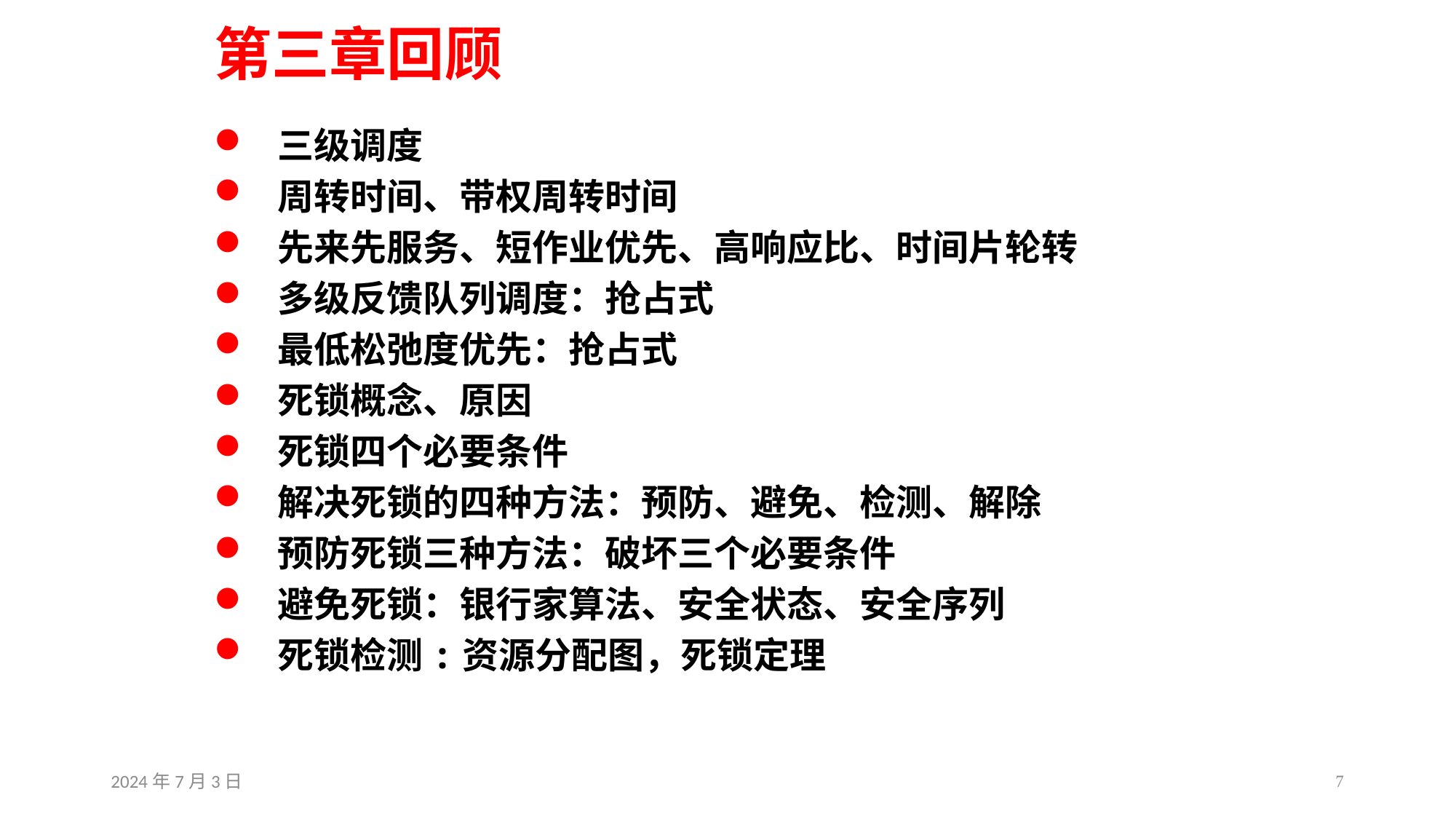

第三章回顾
三级调度
周转时间、带权周转时间
先来先服务、短作业优先、高响应比、时间片轮转
多级反馈队列调度：抢占式
最低松弛度优先：抢占式
死锁概念、原因
死锁四个必要条件
解决死锁的四种方法：预防、避免、检测、解除
预防死锁三种方法：破坏三个必要条件
避免死锁：银行家算法、安全状态、安全序列
死锁检测:资源分配图，死锁定理
2024年7月3日
7